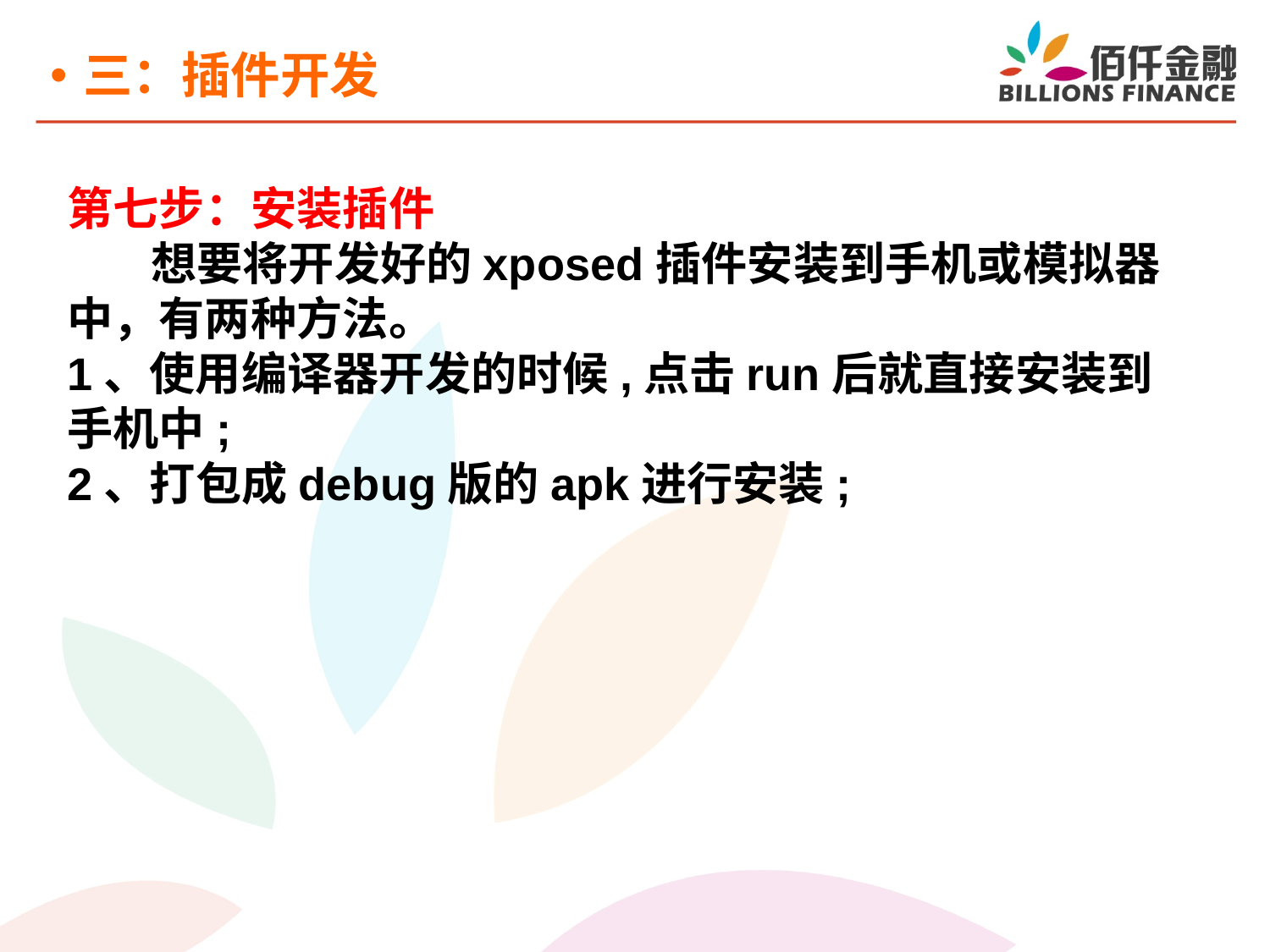

三：插件开发
第七步：安装插件
       想要将开发好的xposed插件安装到手机或模拟器中，有两种方法。
1、使用编译器开发的时候,点击run后就直接安装到手机中;
2、打包成debug版的apk进行安装;